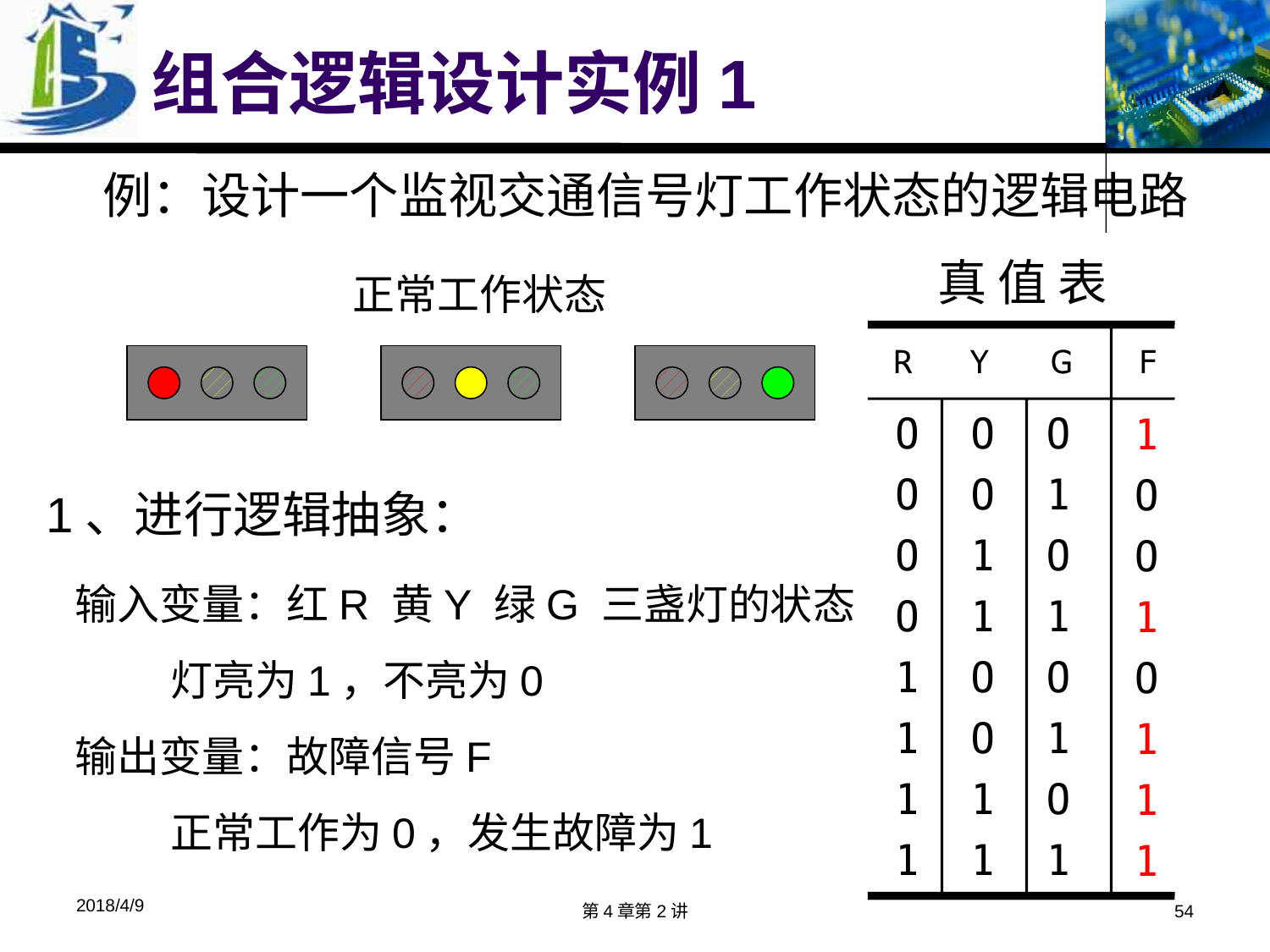

# 组合逻辑设计实例1
例：设计一个监视交通信号灯工作状态的逻辑电路
真 值 表

R
Y
G
F
0    0    0
0    0    1
0    1    0
0    1    1
1    0    0
1    0    1
1    1    0
1    1    1

正常工作状态

1
0
0
1
0
1
1
1
1、进行逻辑抽象：
  输入变量：红R 黄Y 绿G 三盏灯的状态
            灯亮为1，不亮为0
  输出变量：故障信号F
            正常工作为0，发生故障为1
2018/4/9
第4章第2讲
54